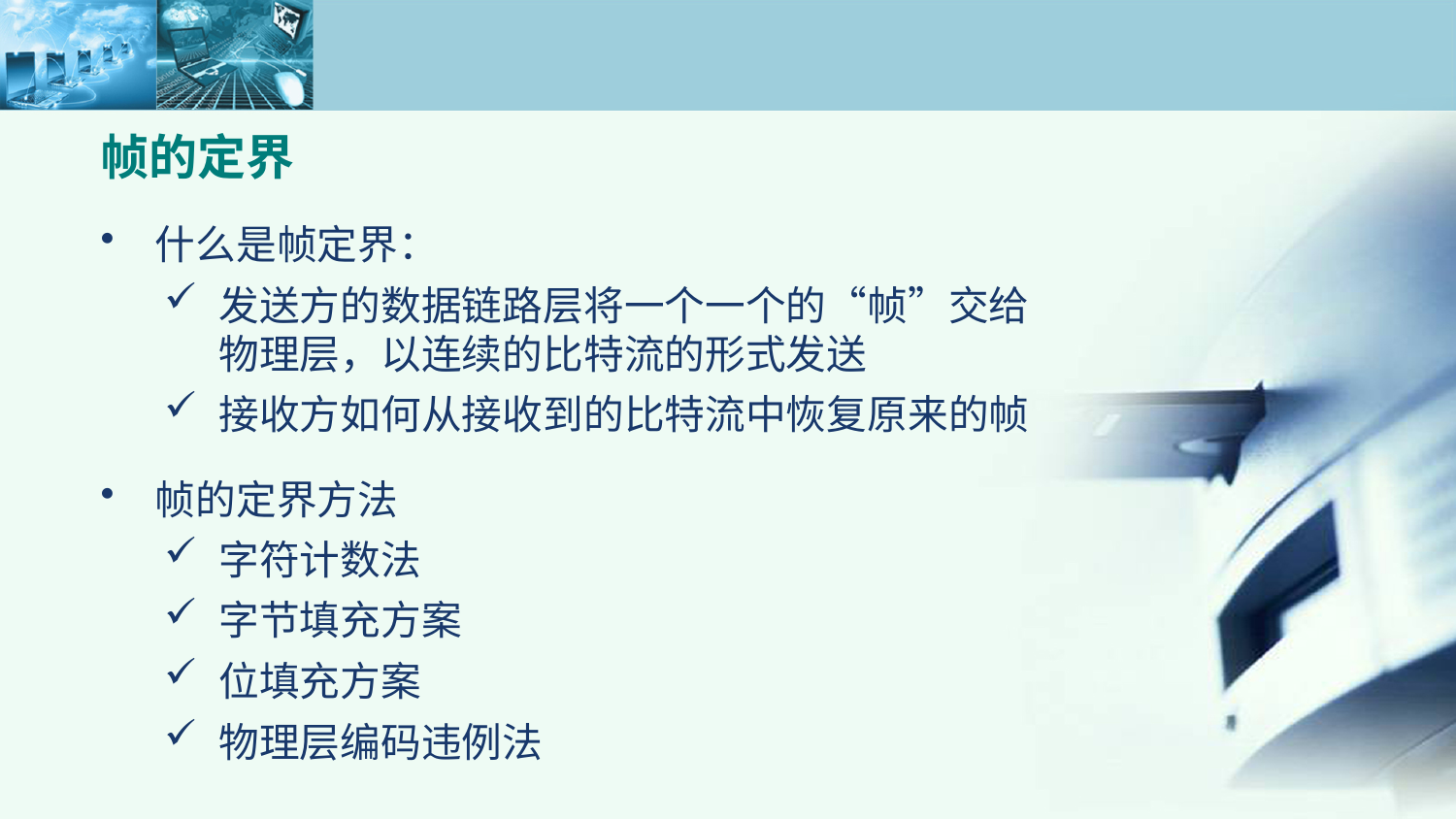

帧的定界
什么是帧定界：
发送方的数据链路层将一个一个的“帧”交给物理层，以连续的比特流的形式发送
接收方如何从接收到的比特流中恢复原来的帧
帧的定界方法
字符计数法
字节填充方案
位填充方案
物理层编码违例法